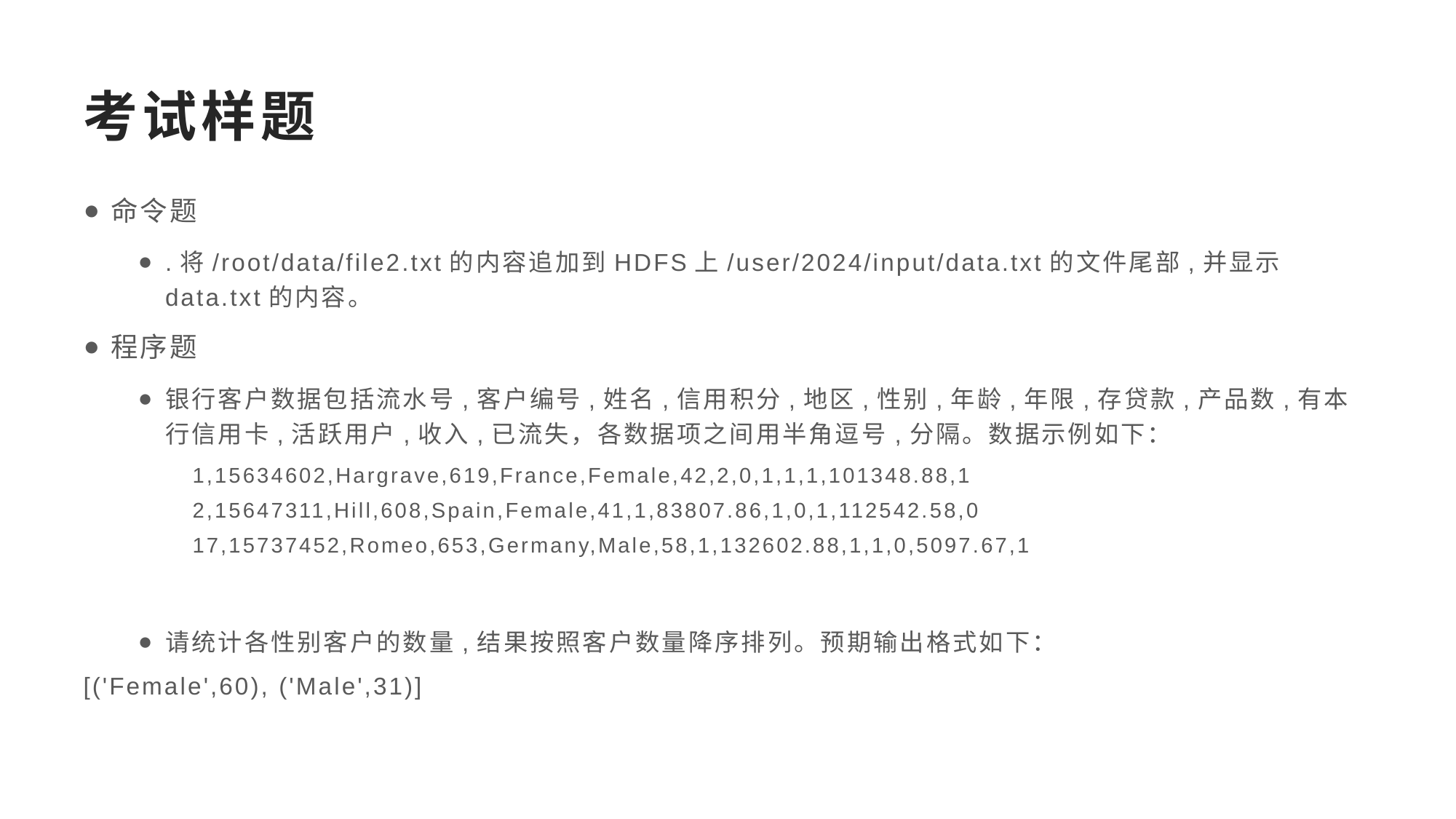

# 考试样题
命令题
.将/root/data/file2.txt的内容追加到HDFS上/user/2024/input/data.txt的文件尾部,并显示data.txt的内容。
程序题
银行客户数据包括流水号,客户编号,姓名,信用积分,地区,性别,年龄,年限,存贷款,产品数,有本行信用卡,活跃用户,收入,已流失，各数据项之间用半角逗号,分隔。数据示例如下：
1,15634602,Hargrave,619,France,Female,42,2,0,1,1,1,101348.88,1
2,15647311,Hill,608,Spain,Female,41,1,83807.86,1,0,1,112542.58,0
17,15737452,Romeo,653,Germany,Male,58,1,132602.88,1,1,0,5097.67,1

请统计各性别客户的数量,结果按照客户数量降序排列。预期输出格式如下：
[('Female',60), ('Male',31)]